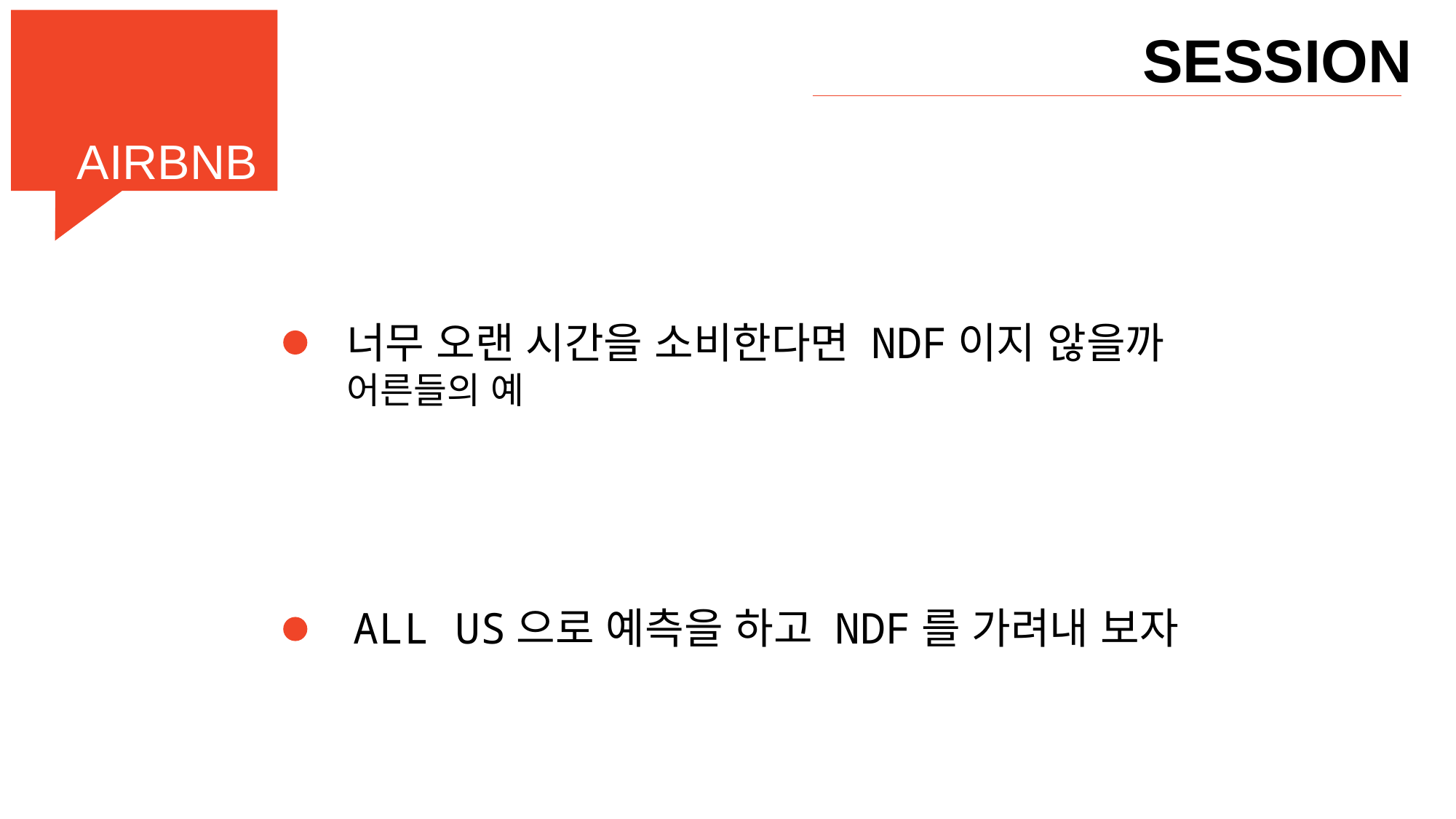

AGE_GENDER_BKTS
TRAIN2
SESSION
AIRBNB
AIRBNB
너무 오랜 시간을 소비한다면 NDF이지 않을까
어른들의 예

ALL US으로 예측을 하고 NDF를 가려내 보자